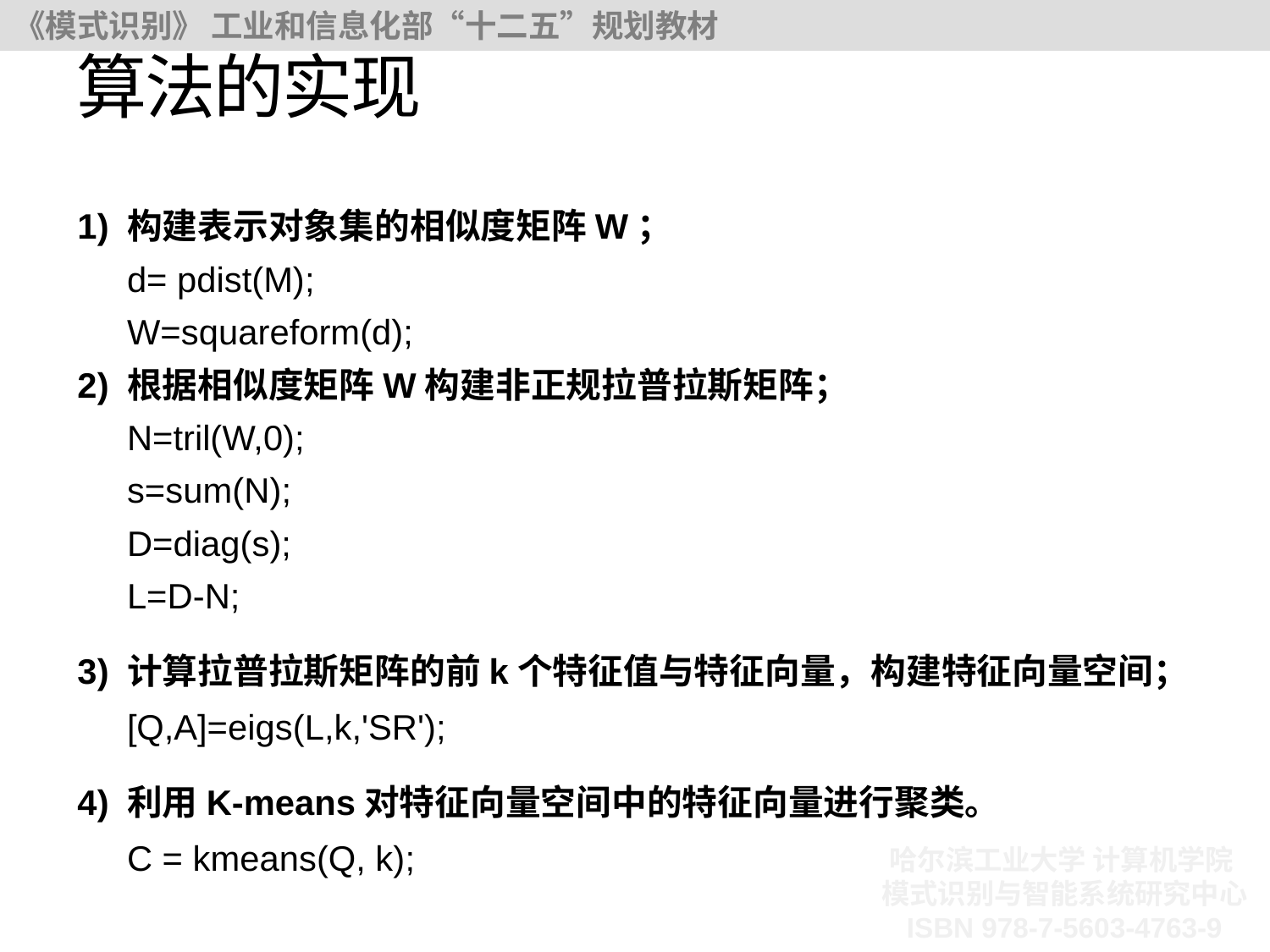

# 算法的实现

1) 构建表示对象集的相似度矩阵W；
	d= pdist(M);
	W=squareform(d);
2) 根据相似度矩阵W构建非正规拉普拉斯矩阵；
	N=tril(W,0);
	s=sum(N);
	D=diag(s);
	L=D-N;
3) 计算拉普拉斯矩阵的前k个特征值与特征向量，构建特征向量空间；
	[Q,A]=eigs(L,k,'SR');
4) 利用K-means对特征向量空间中的特征向量进行聚类。
	C = kmeans(Q, k);